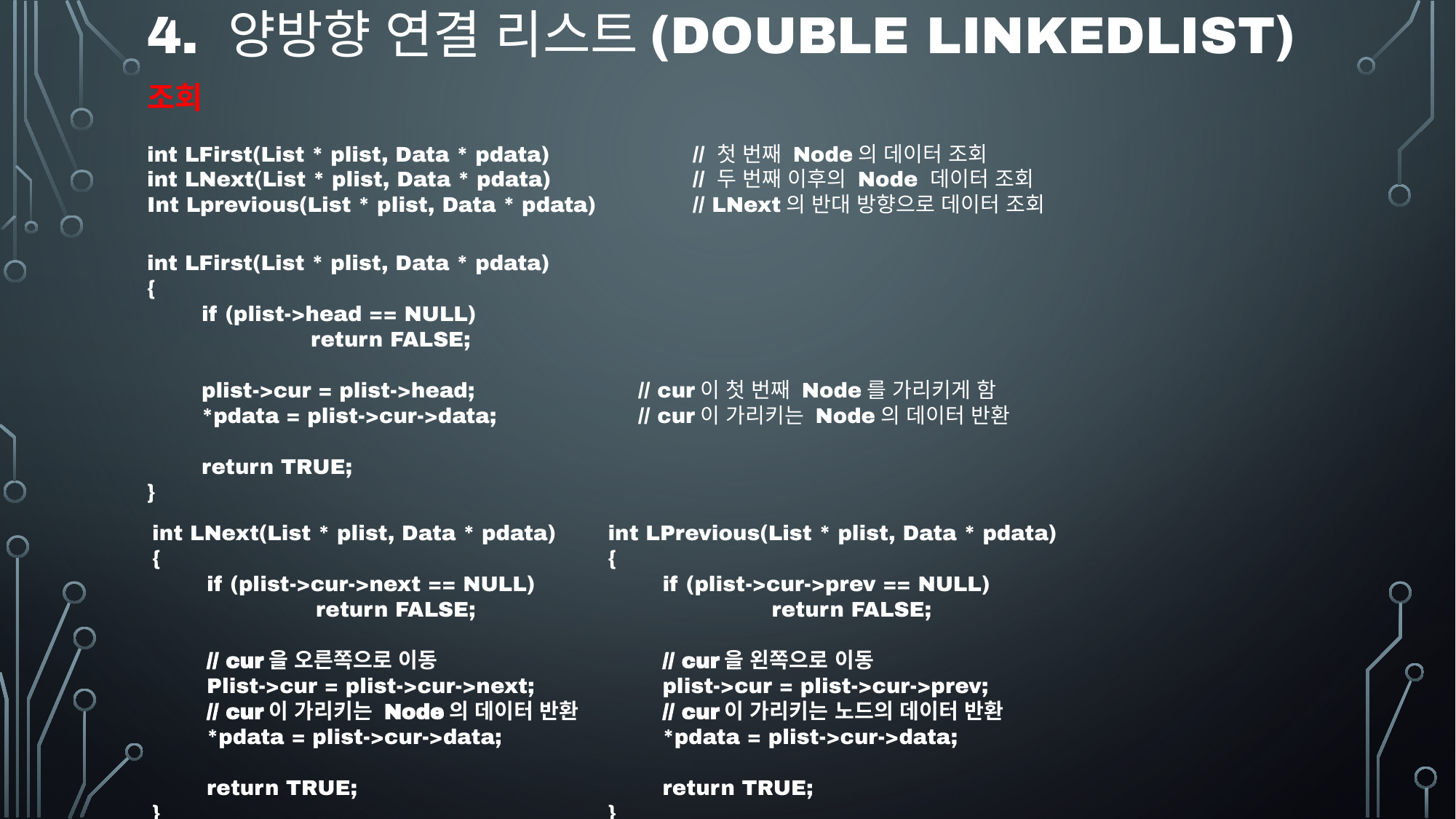

# 4. 양방향 연결 리스트(Double LinkedList)
조회

int LFirst(List * plist, Data * pdata)		// 첫 번째 Node의 데이터 조회
int LNext(List * plist, Data * pdata)		// 두 번째 이후의 Node 데이터 조회
Int Lprevious(List * plist, Data * pdata)	// LNext의 반대 방향으로 데이터 조회

int LFirst(List * plist, Data * pdata)
{
if (plist->head == NULL)
	return FALSE;

plist->cur = plist->head;		// cur이 첫 번째 Node를 가리키게 함
*pdata = plist->cur->data;		// cur이 가리키는 Node의 데이터 반환

return TRUE;
}
int LNext(List * plist, Data * pdata)
{
if (plist->cur->next == NULL)
	return FALSE;

// cur을 오른쪽으로 이동
Plist->cur = plist->cur->next;
// cur이 가리키는 Node의 데이터 반환
*pdata = plist->cur->data;

return TRUE;
}
int LPrevious(List * plist, Data * pdata)
{
if (plist->cur->prev == NULL)
	return FALSE;

// cur을 왼쪽으로 이동
plist->cur = plist->cur->prev;
// cur이 가리키는 노드의 데이터 반환
*pdata = plist->cur->data;

return TRUE;
}